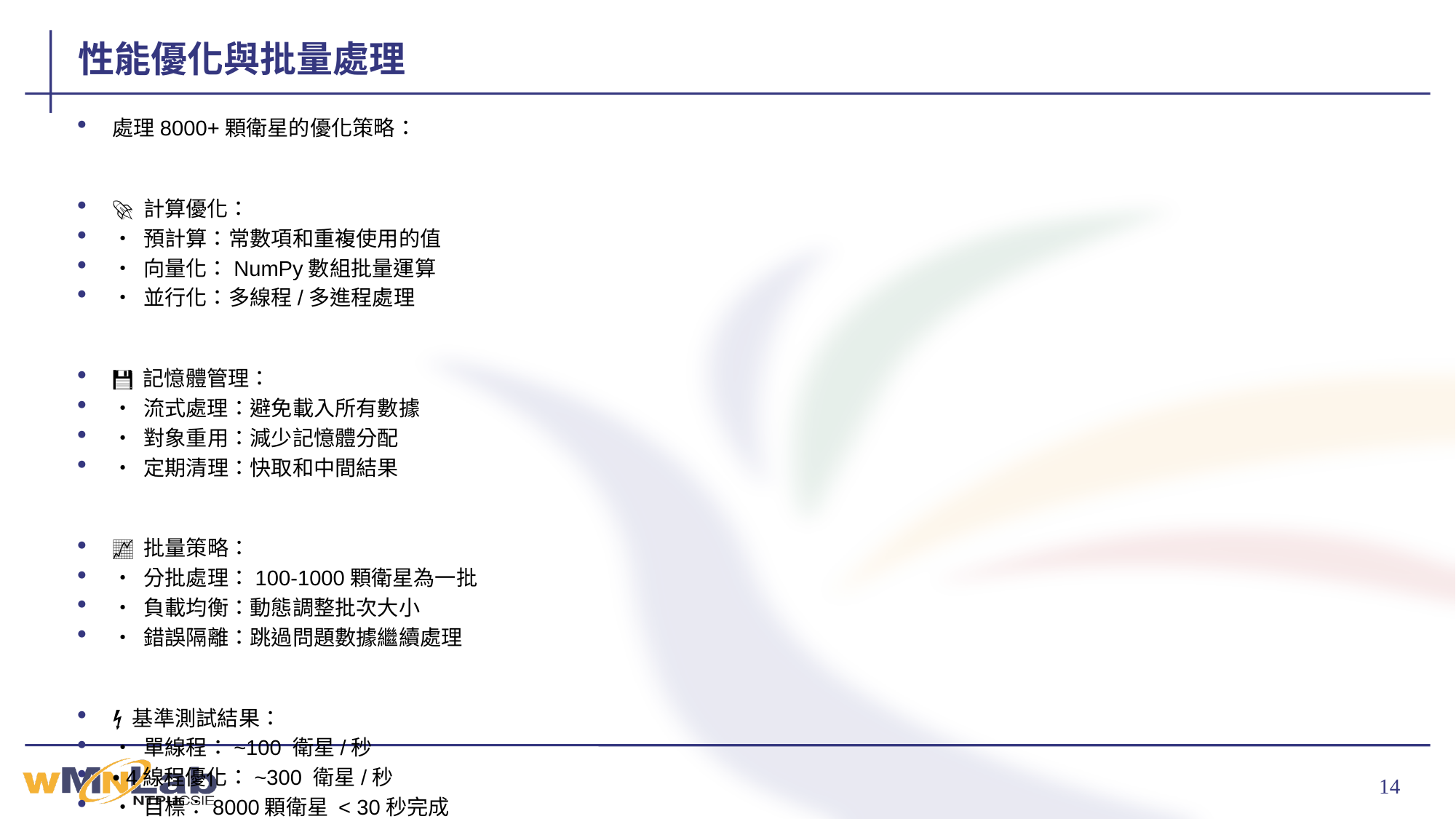

# 性能優化與批量處理
處理8000+顆衛星的優化策略：

🚀 計算優化：
• 預計算：常數項和重複使用的值
• 向量化：NumPy數組批量運算
• 並行化：多線程/多進程處理

💾 記憶體管理：
• 流式處理：避免載入所有數據
• 對象重用：減少記憶體分配
• 定期清理：快取和中間結果

📈 批量策略：
• 分批處理：100-1000顆衛星為一批
• 負載均衡：動態調整批次大小
• 錯誤隔離：跳過問題數據繼續處理

⚡ 基準測試結果：
• 單線程：~100 衛星/秒
• 4線程優化：~300 衛星/秒
• 目標：8000顆衛星 < 30秒完成